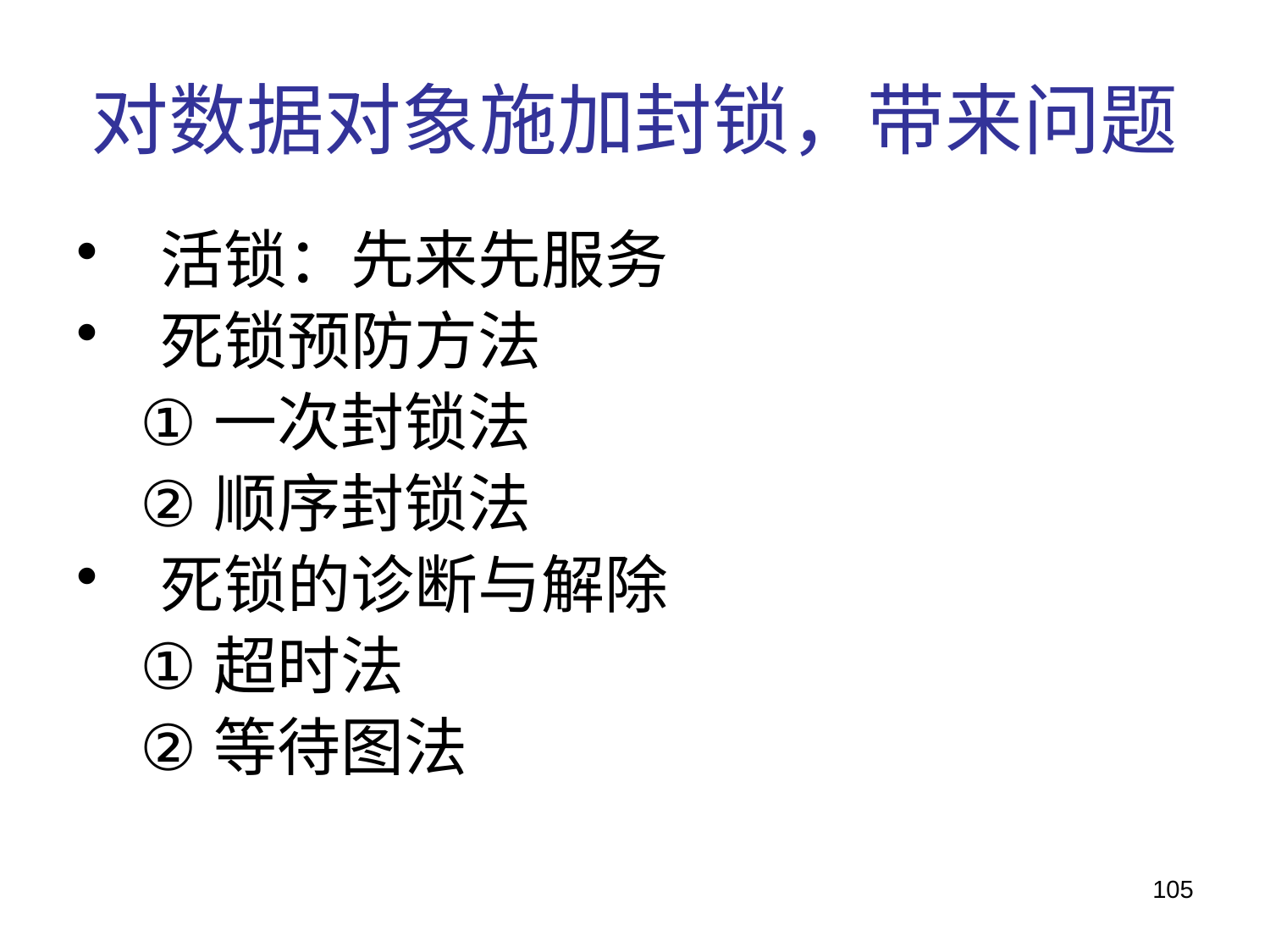

# 对数据对象施加封锁，带来问题
活锁：先来先服务
死锁预防方法
一次封锁法
顺序封锁法
死锁的诊断与解除
超时法
等待图法
105